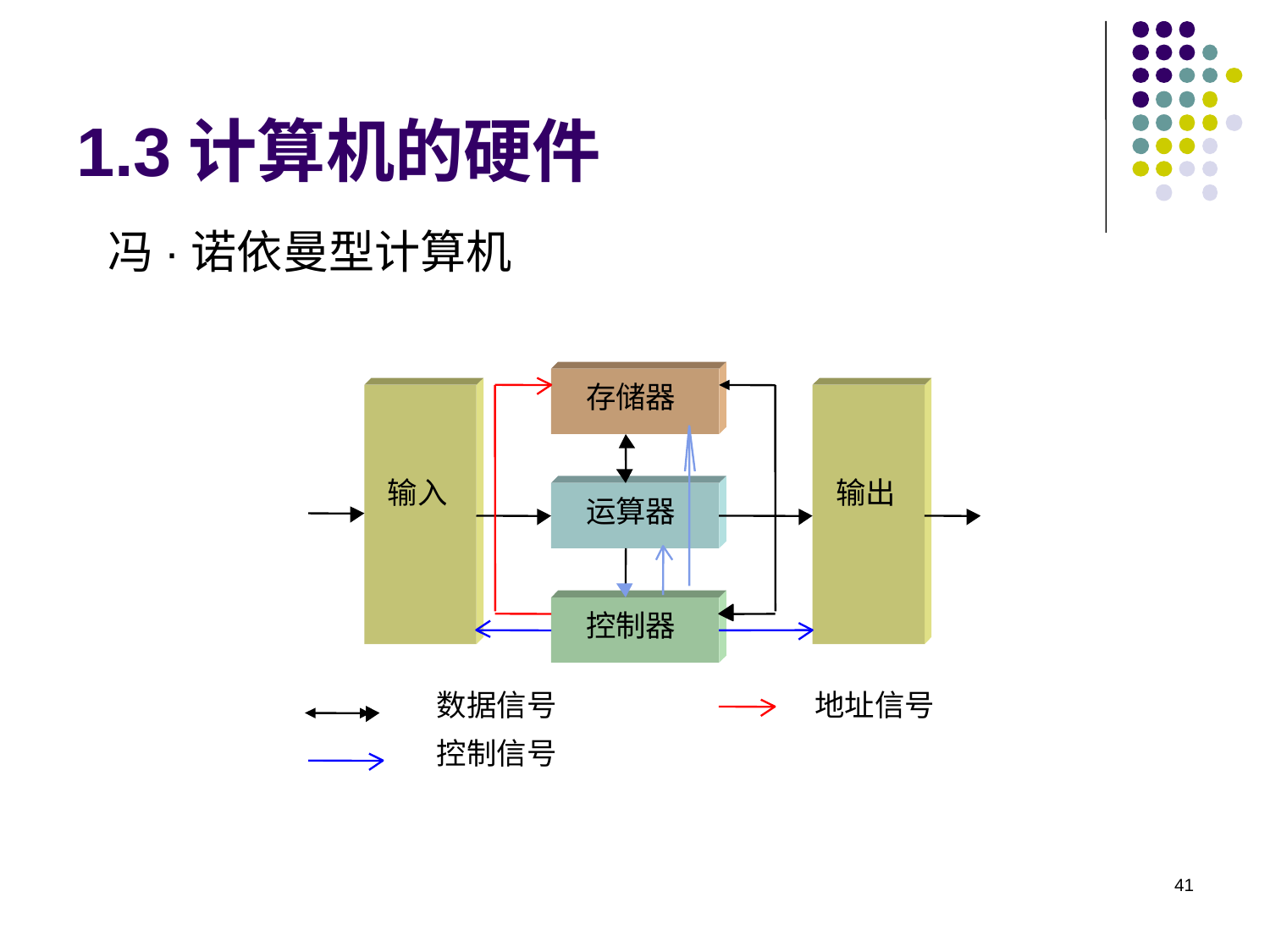

# 1.3计算机的硬件
冯·诺依曼型计算机

存储器

输入
输出

运算器

控制器

数据信号
地址信号

控制信号

41